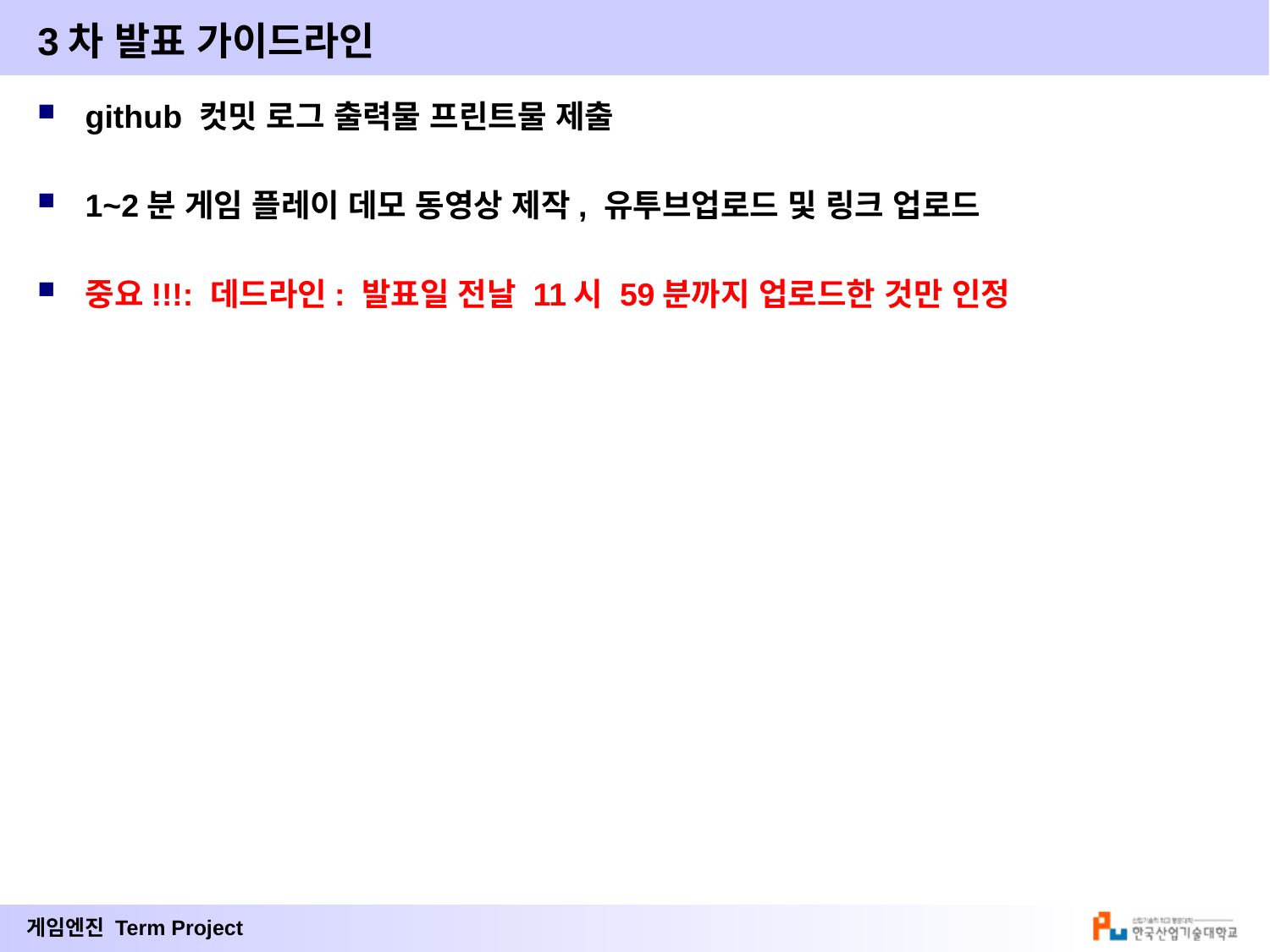

# 3차 발표 가이드라인
github 컷밋 로그 출력물 프린트물 제출

1~2분 게임 플레이 데모 동영상 제작, 유투브업로드 및 링크 업로드

중요!!!: 데드라인: 발표일 전날 11시 59분까지 업로드한 것만 인정